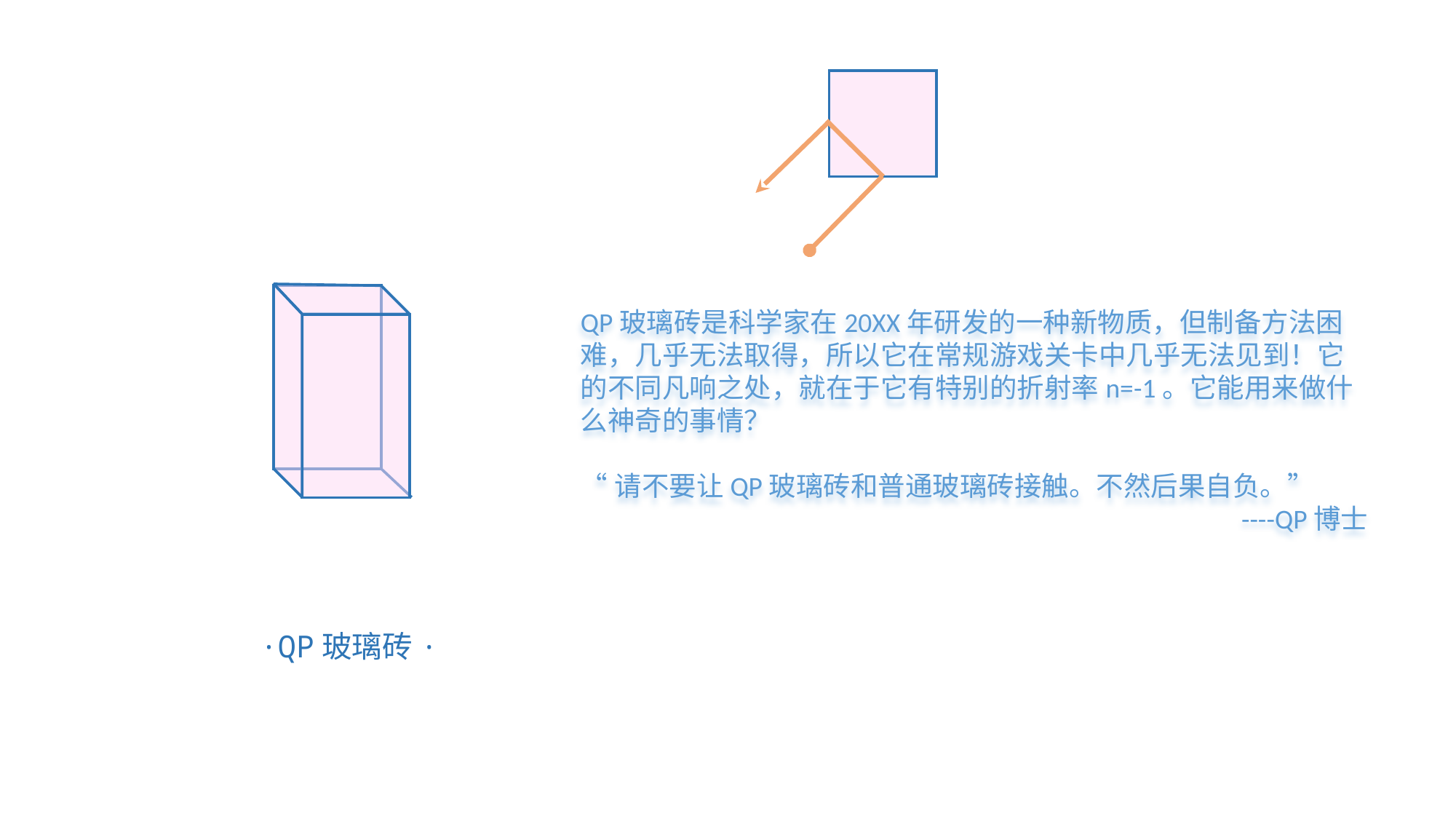

QP玻璃砖是科学家在20XX年研发的一种新物质，但制备方法困难，几乎无法取得，所以它在常规游戏关卡中几乎无法见到！它的不同凡响之处，就在于它有特别的折射率n=-1。它能用来做什么神奇的事情？

“请不要让QP玻璃砖和普通玻璃砖接触。不然后果自负。”
----QP博士

·QP玻璃砖·